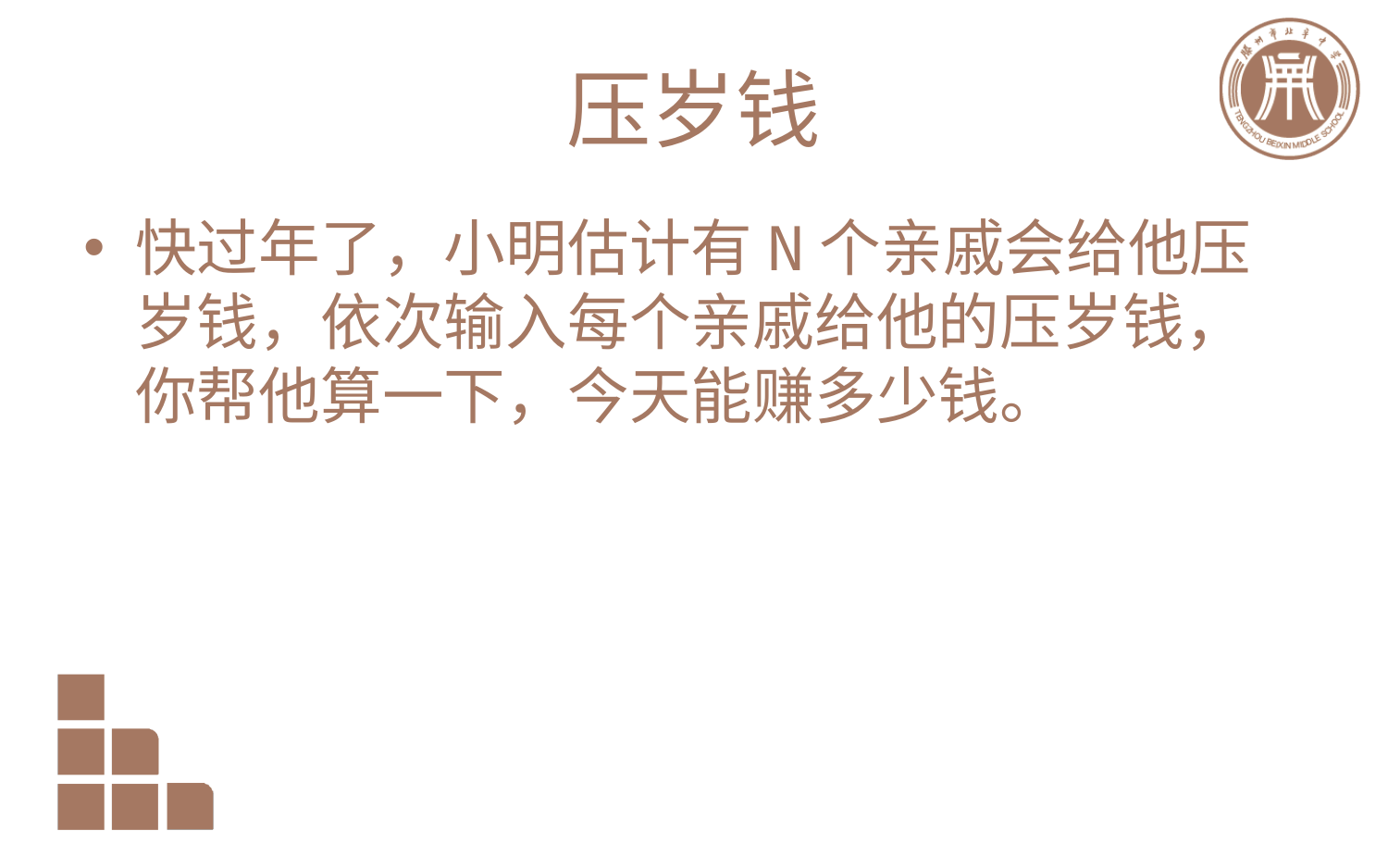

# 压岁钱
快过年了，小明估计有N个亲戚会给他压岁钱，依次输入每个亲戚给他的压岁钱，你帮他算一下，今天能赚多少钱。